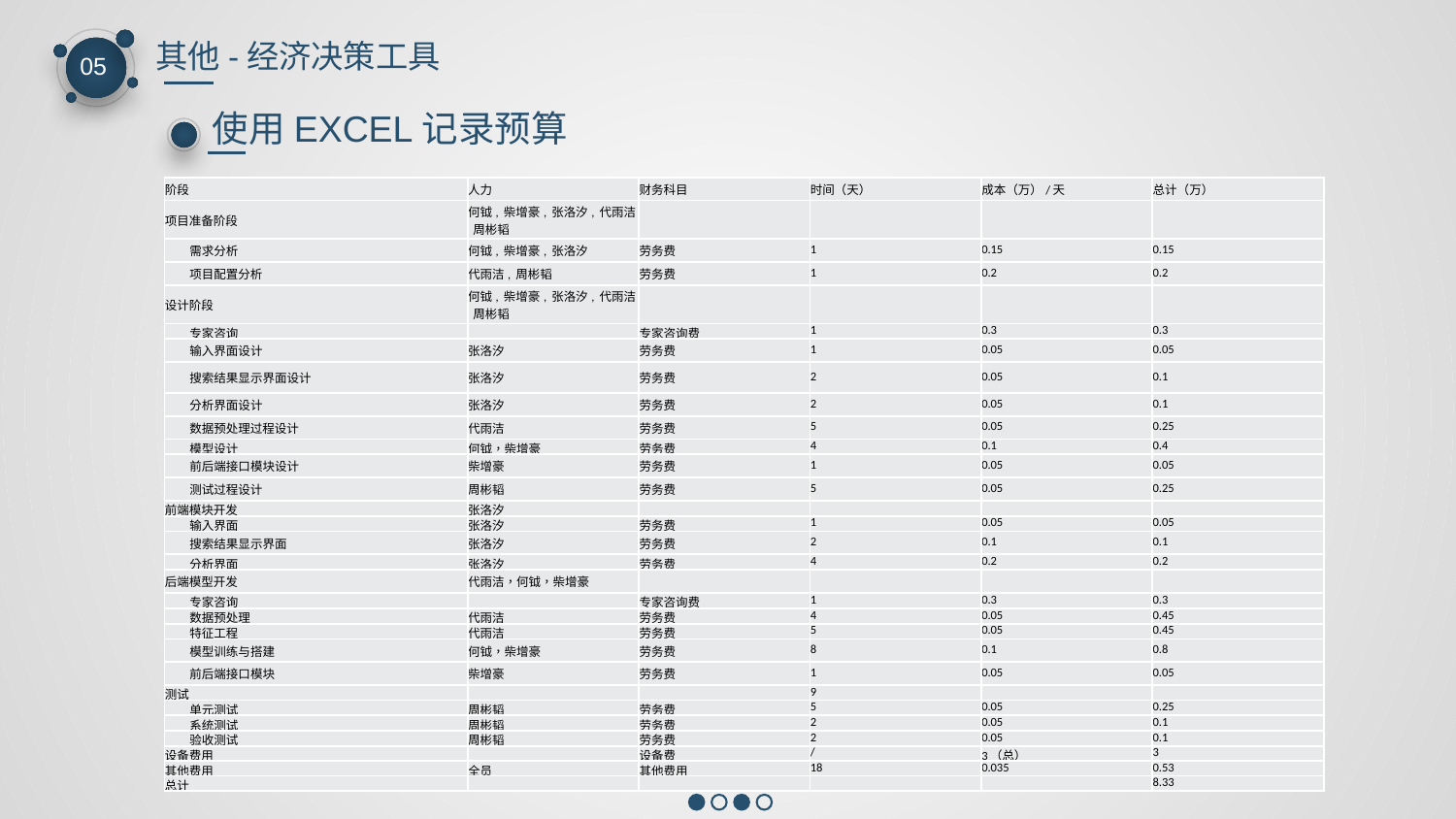

其他-经济决策工具

05
使用EXCEL记录预算

| 阶段 | 人力 | 财务科目 | 时间（天） | 成本（万）/天 | 总计（万） |
| --- | --- | --- | --- | --- | --- |
| 项目准备阶段 | 何钺, 柴增豪, 张洛汐, 代雨洁, 周彬韬 |  |  |  |  |
| 需求分析 | 何钺, 柴增豪, 张洛汐 | 劳务费 | 1 | 0.15 | 0.15 |
| 项目配置分析 | 代雨洁, 周彬韬 | 劳务费 | 1 | 0.2 | 0.2 |
| 设计阶段 | 何钺, 柴增豪, 张洛汐, 代雨洁, 周彬韬 |  |  |  |  |
| 专家咨询 |  | 专家咨询费 | 1 | 0.3 | 0.3 |
| 输入界面设计 | 张洛汐 | 劳务费 | 1 | 0.05 | 0.05 |
| 搜索结果显示界面设计 | 张洛汐 | 劳务费 | 2 | 0.05 | 0.1 |
| 分析界面设计 | 张洛汐 | 劳务费 | 2 | 0.05 | 0.1 |
| 数据预处理过程设计 | 代雨洁 | 劳务费 | 5 | 0.05 | 0.25 |
| 模型设计 | 何钺，柴增豪 | 劳务费 | 4 | 0.1 | 0.4 |
| 前后端接口模块设计 | 柴增豪 | 劳务费 | 1 | 0.05 | 0.05 |
| 测试过程设计 | 周彬韬 | 劳务费 | 5 | 0.05 | 0.25 |
| 前端模块开发 | 张洛汐 |  |  |  |  |
| 输入界面 | 张洛汐 | 劳务费 | 1 | 0.05 | 0.05 |
| 搜索结果显示界面 | 张洛汐 | 劳务费 | 2 | 0.1 | 0.1 |
| 分析界面 | 张洛汐 | 劳务费 | 4 | 0.2 | 0.2 |
| 后端模型开发 | 代雨洁，何钺，柴增豪 |  |  |  |  |
| 专家咨询 |  | 专家咨询费 | 1 | 0.3 | 0.3 |
| 数据预处理 | 代雨洁 | 劳务费 | 4 | 0.05 | 0.45 |
| 特征工程 | 代雨洁 | 劳务费 | 5 | 0.05 | 0.45 |
| 模型训练与搭建 | 何钺，柴增豪 | 劳务费 | 8 | 0.1 | 0.8 |
| 前后端接口模块 | 柴增豪 | 劳务费 | 1 | 0.05 | 0.05 |
| 测试 |  |  | 9 |  |  |
| 单元测试 | 周彬韬 | 劳务费 | 5 | 0.05 | 0.25 |
| 系统测试 | 周彬韬 | 劳务费 | 2 | 0.05 | 0.1 |
| 验收测试 | 周彬韬 | 劳务费 | 2 | 0.05 | 0.1 |
| 设备费用 |  | 设备费 | / | 3（总） | 3 |
| 其他费用 | 全员 | 其他费用 | 18 | 0.035 | 0.53 |
| 总计 |  |  |  |  | 8.33 |